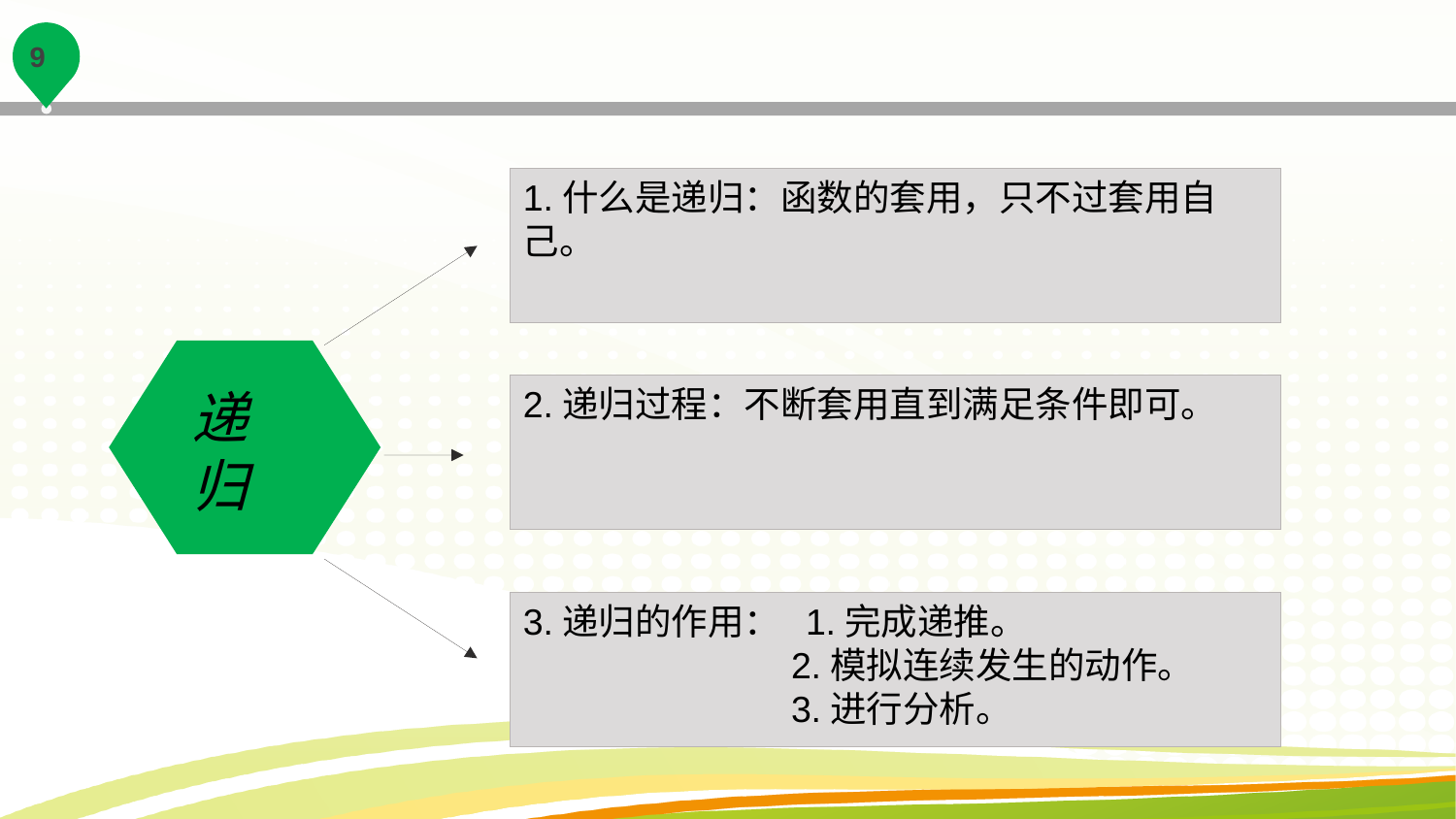

1.什么是递归：函数的套用，只不过套用自己。

递归
2.递归过程：不断套用直到满足条件即可。

3.递归的作用：  1.完成递推。
	            2.模拟连续发生的动作。
	            3.进行分析。